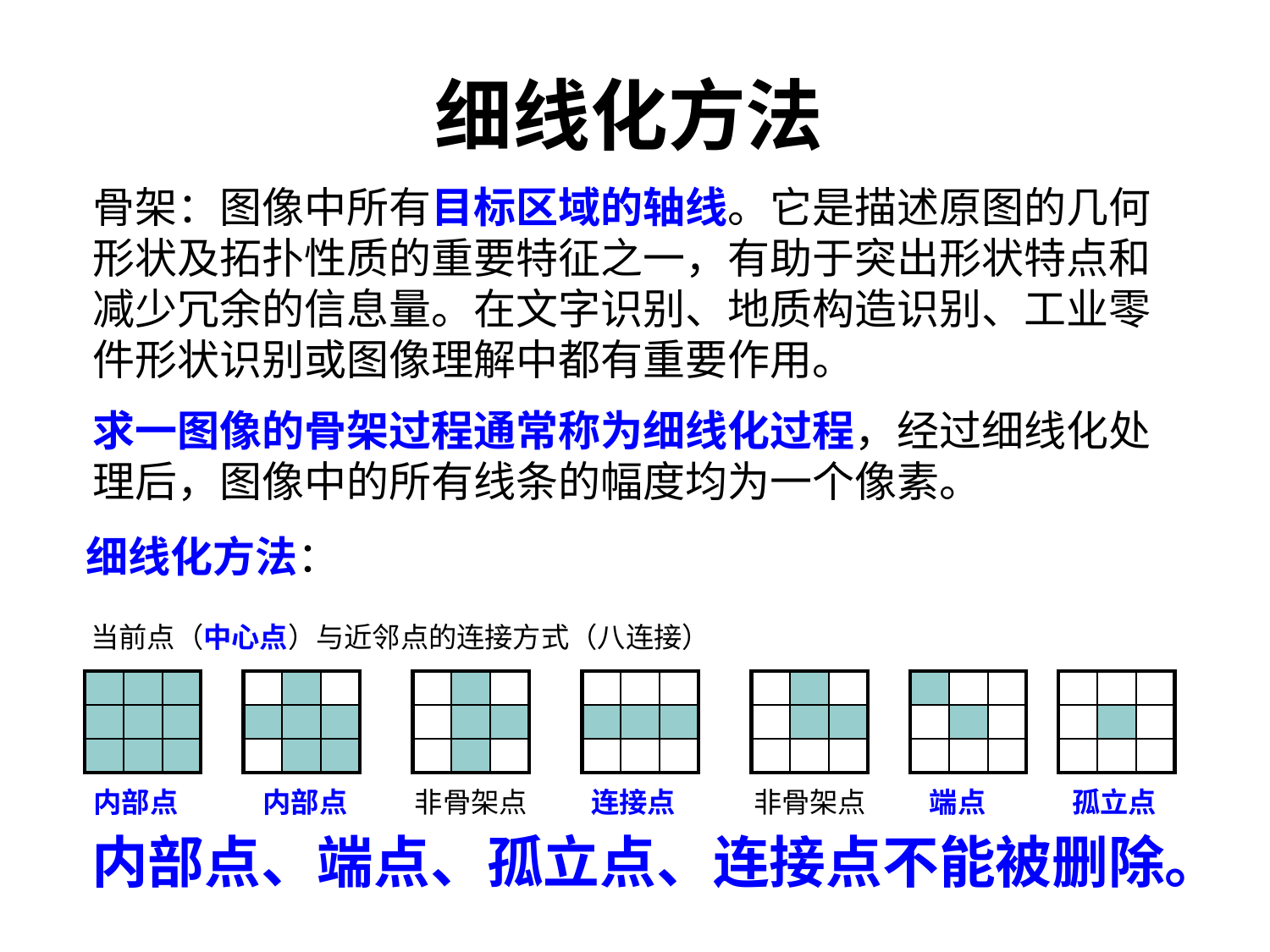

# 细线化方法
骨架：图像中所有目标区域的轴线。它是描述原图的几何形状及拓扑性质的重要特征之一，有助于突出形状特点和减少冗余的信息量。在文字识别、地质构造识别、工业零件形状识别或图像理解中都有重要作用。
求一图像的骨架过程通常称为细线化过程，经过细线化处理后，图像中的所有线条的幅度均为一个像素。
细线化方法：
当前点（中心点）与近邻点的连接方式（八连接）
|  |  |  |
| --- | --- | --- |
|  |  |  |
|  |  |  |
|  |  |  |
| --- | --- | --- |
|  |  |  |
|  |  |  |
|  |  |  |
| --- | --- | --- |
|  |  |  |
|  |  |  |
|  |  |  |
| --- | --- | --- |
|  |  |  |
|  |  |  |
|  |  |  |
| --- | --- | --- |
|  |  |  |
|  |  |  |
|  |  |  |
| --- | --- | --- |
|  |  |  |
|  |  |  |
|  |  |  |
| --- | --- | --- |
|  |  |  |
|  |  |  |
内部点
内部点
非骨架点
连接点
非骨架点
端点
孤立点
内部点、端点、孤立点、连接点不能被删除。